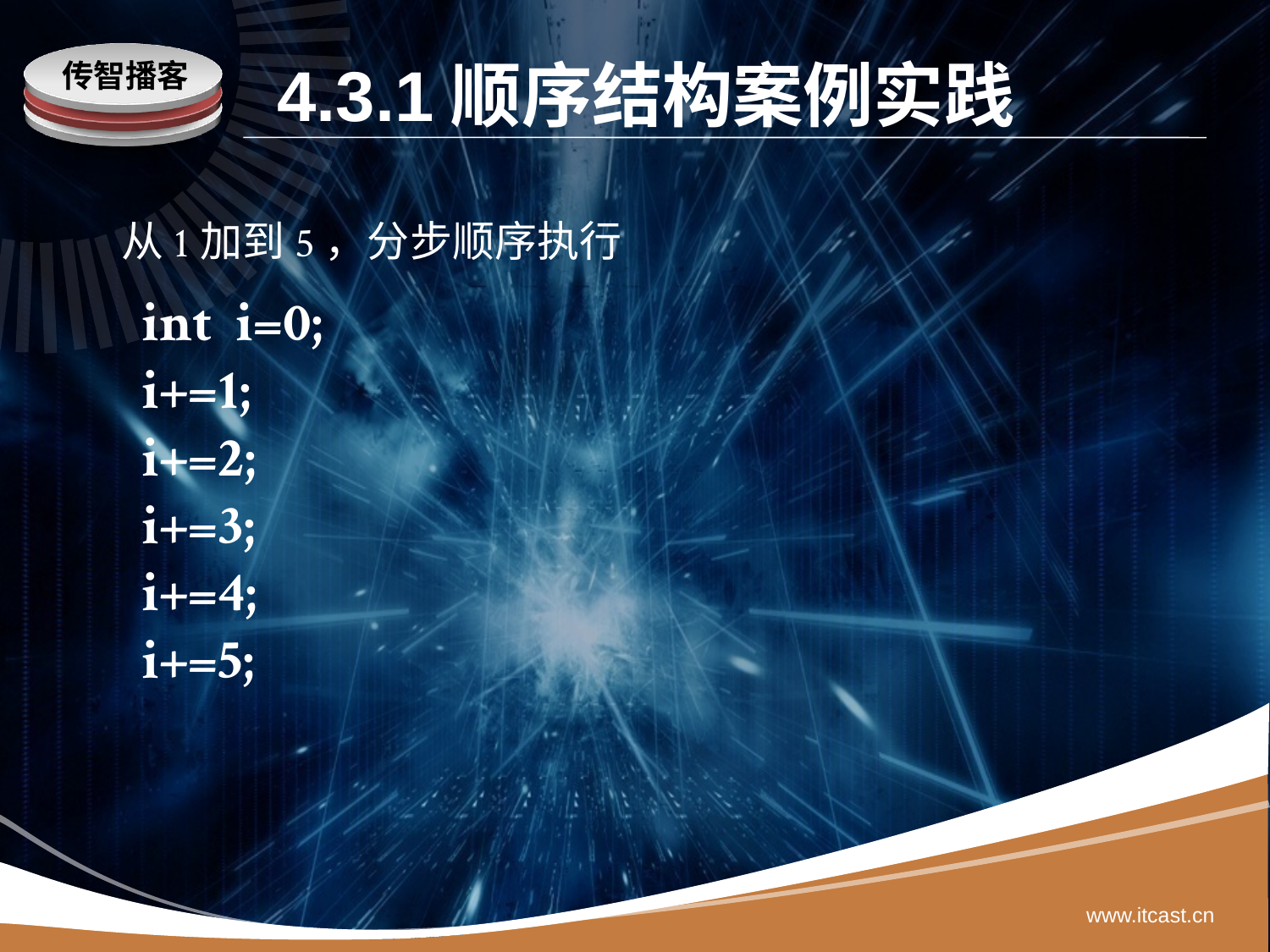

# 4.3.1顺序结构案例实践
从1加到5，分步顺序执行
int  i=0;
i+=1;
i+=2;
i+=3;
i+=4;
i+=5;
www.itcast.cn